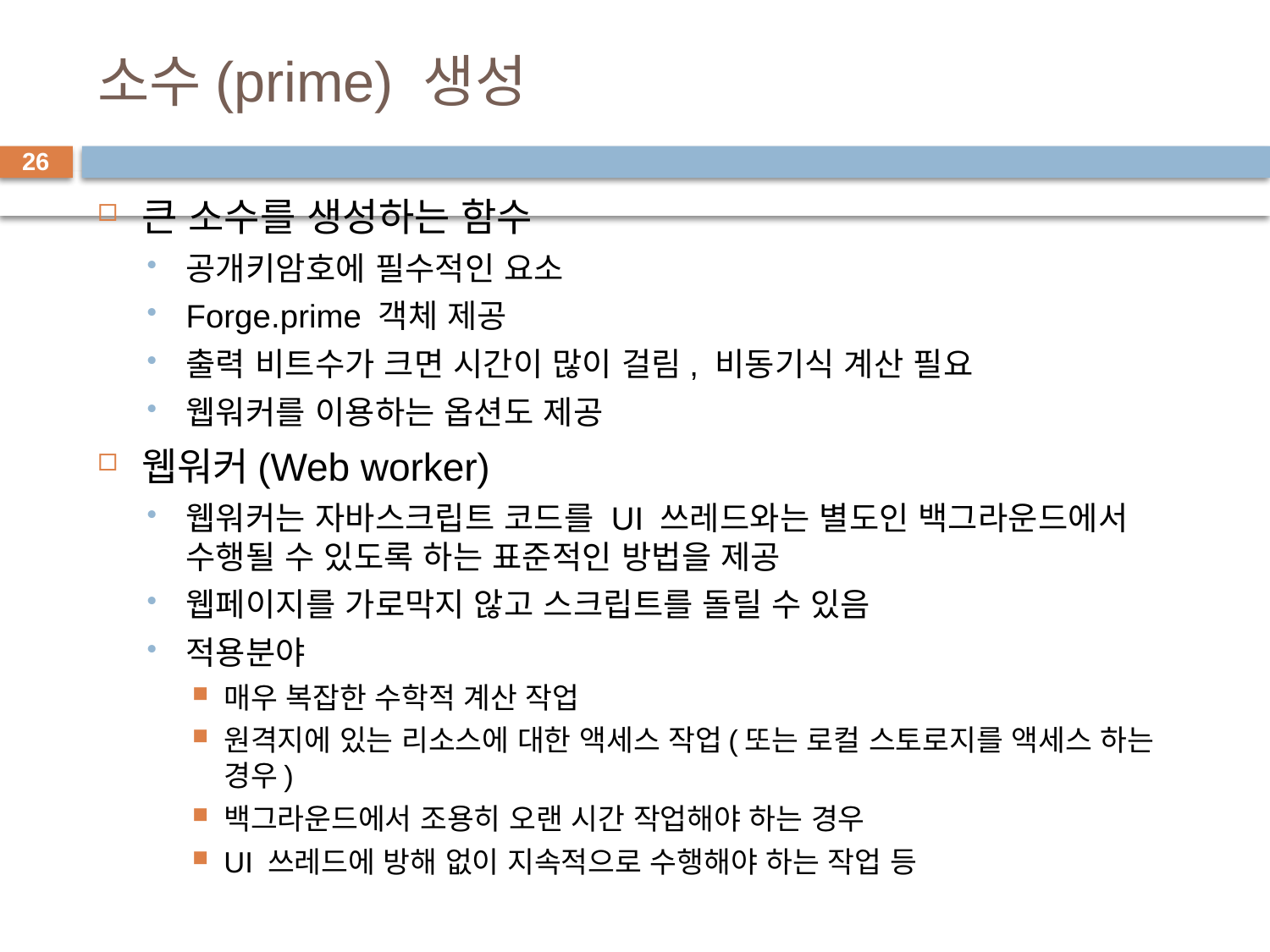

# 소수(prime) 생성
26
큰 소수를 생성하는 함수
공개키암호에 필수적인 요소
Forge.prime 객체 제공
출력 비트수가 크면 시간이 많이 걸림, 비동기식 계산 필요
웹워커를 이용하는 옵션도 제공
웹워커(Web worker)
웹워커는 자바스크립트 코드를 UI 쓰레드와는 별도인 백그라운드에서 수행될 수 있도록 하는 표준적인 방법을 제공
웹페이지를 가로막지 않고 스크립트를 돌릴 수 있음
적용분야
매우 복잡한 수학적 계산 작업
원격지에 있는 리소스에 대한 액세스 작업(또는 로컬 스토로지를 액세스 하는 경우)
백그라운드에서 조용히 오랜 시간 작업해야 하는 경우
UI 쓰레드에 방해 없이 지속적으로 수행해야 하는 작업 등